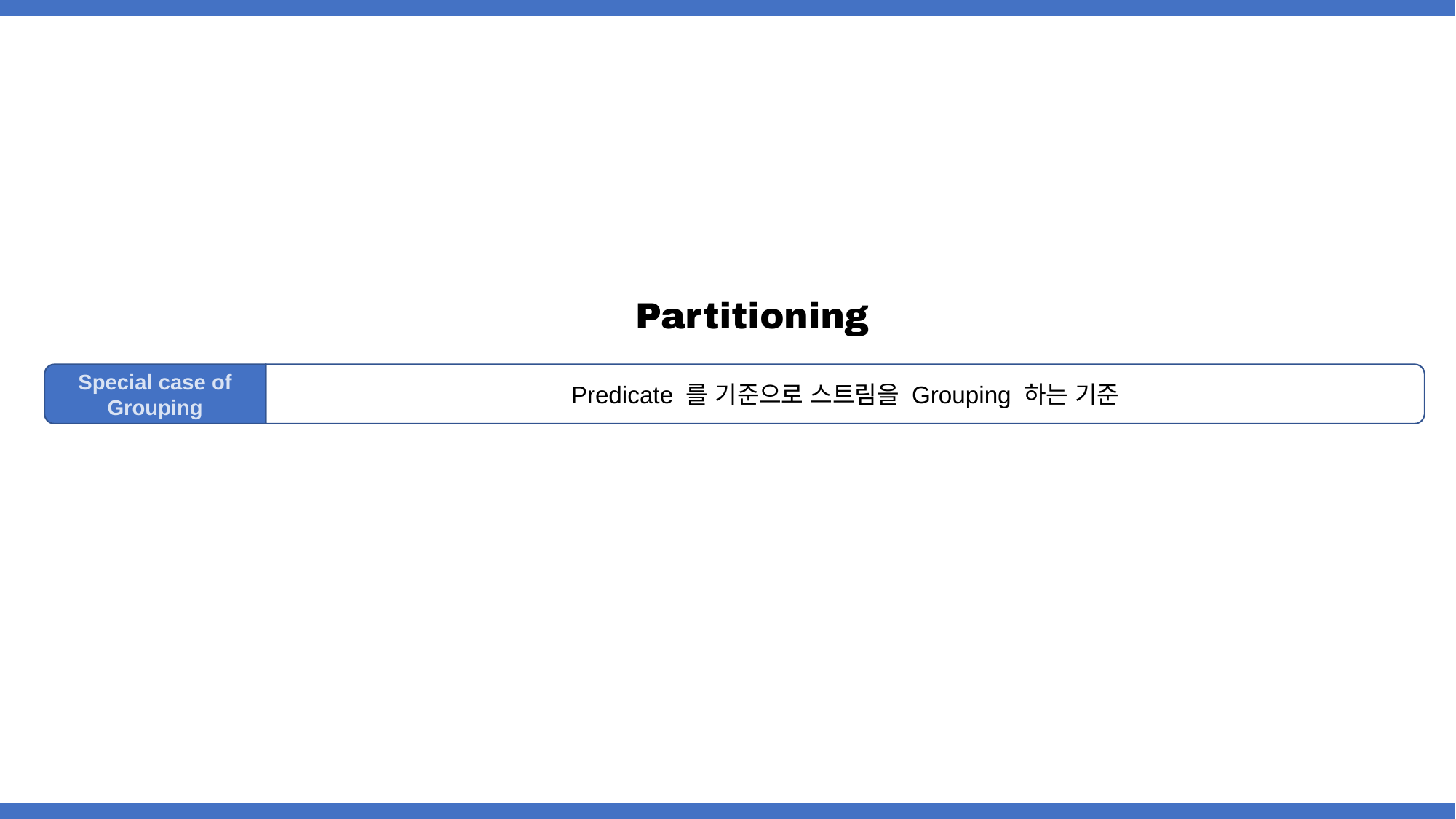

Partitioning
Special case of Grouping

Predicate 를 기준으로 스트림을 Grouping 하는 기준